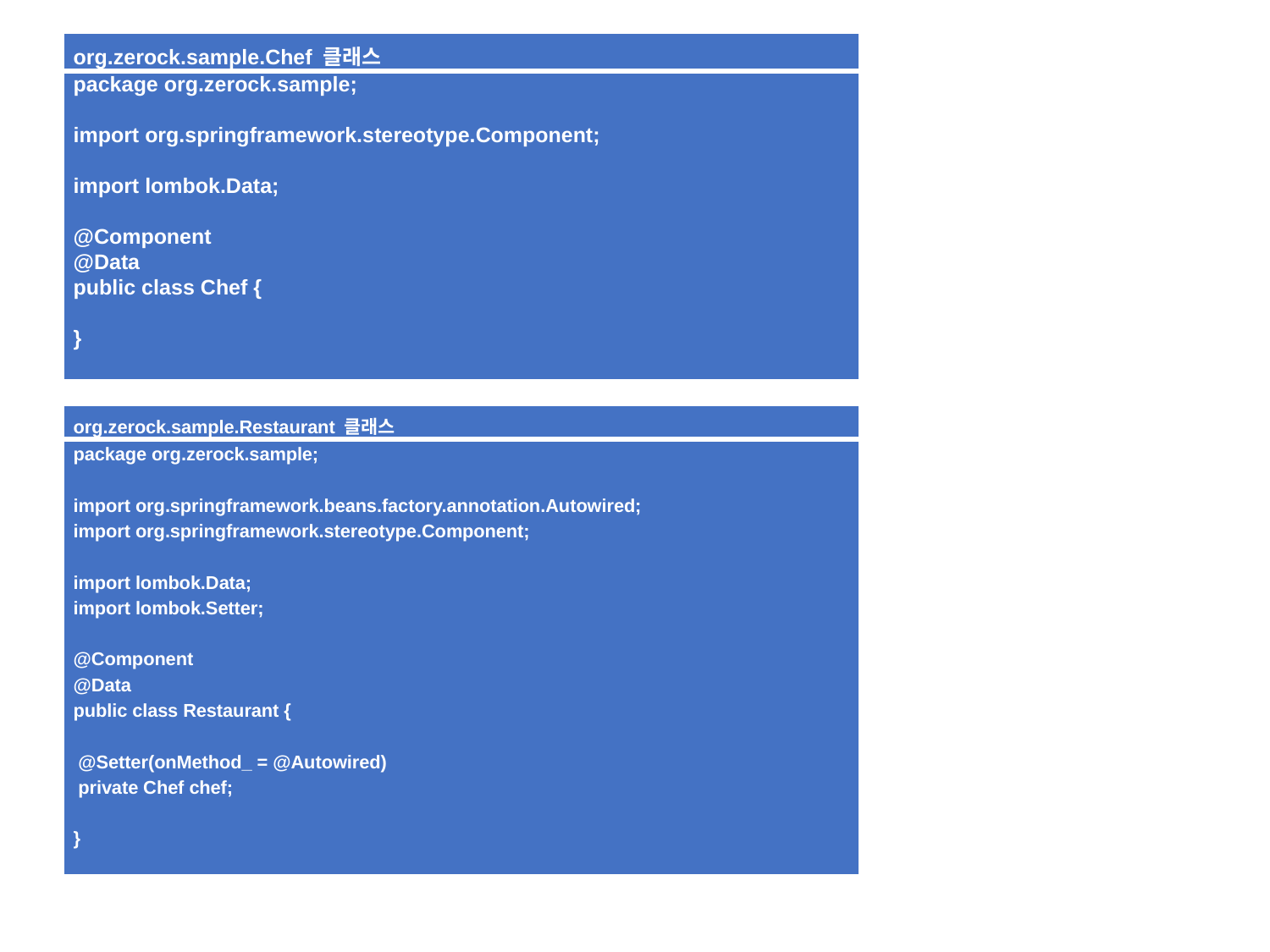

| org.zerock.sample.Chef 클래스 |
| --- |
| package org.zerock.sample;   import org.springframework.stereotype.Component;   import lombok.Data;   @Component @Data public class Chef {   } |
| org.zerock.sample.Restaurant 클래스 |
| --- |
| package org.zerock.sample;   import org.springframework.beans.factory.annotation.Autowired; import org.springframework.stereotype.Component;   import lombok.Data; import lombok.Setter;   @Component @Data public class Restaurant {   @Setter(onMethod\_ = @Autowired) private Chef chef;   } |